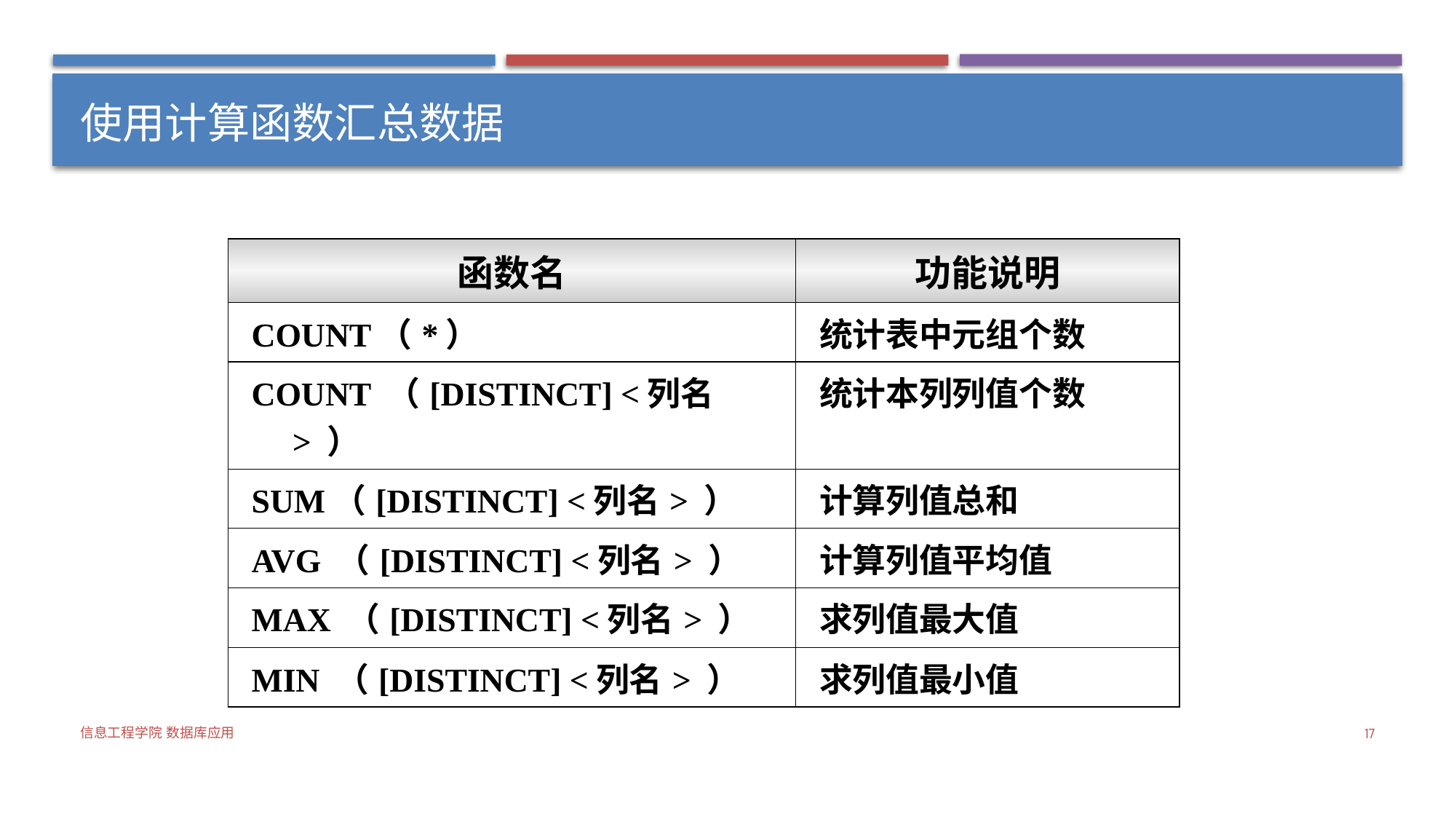

# 使用计算函数汇总数据
| 函数名 | 功能说明 |
| --- | --- |
| COUNT（\*） | 统计表中元组个数 |
| COUNT （[DISTINCT] <列名> ） | 统计本列列值个数 |
| SUM（[DISTINCT] <列名> ） | 计算列值总和 |
| AVG （[DISTINCT] <列名> ） | 计算列值平均值 |
| MAX （[DISTINCT] <列名> ） | 求列值最大值 |
| MIN （[DISTINCT] <列名> ） | 求列值最小值 |
信息工程学院 数据库应用
17